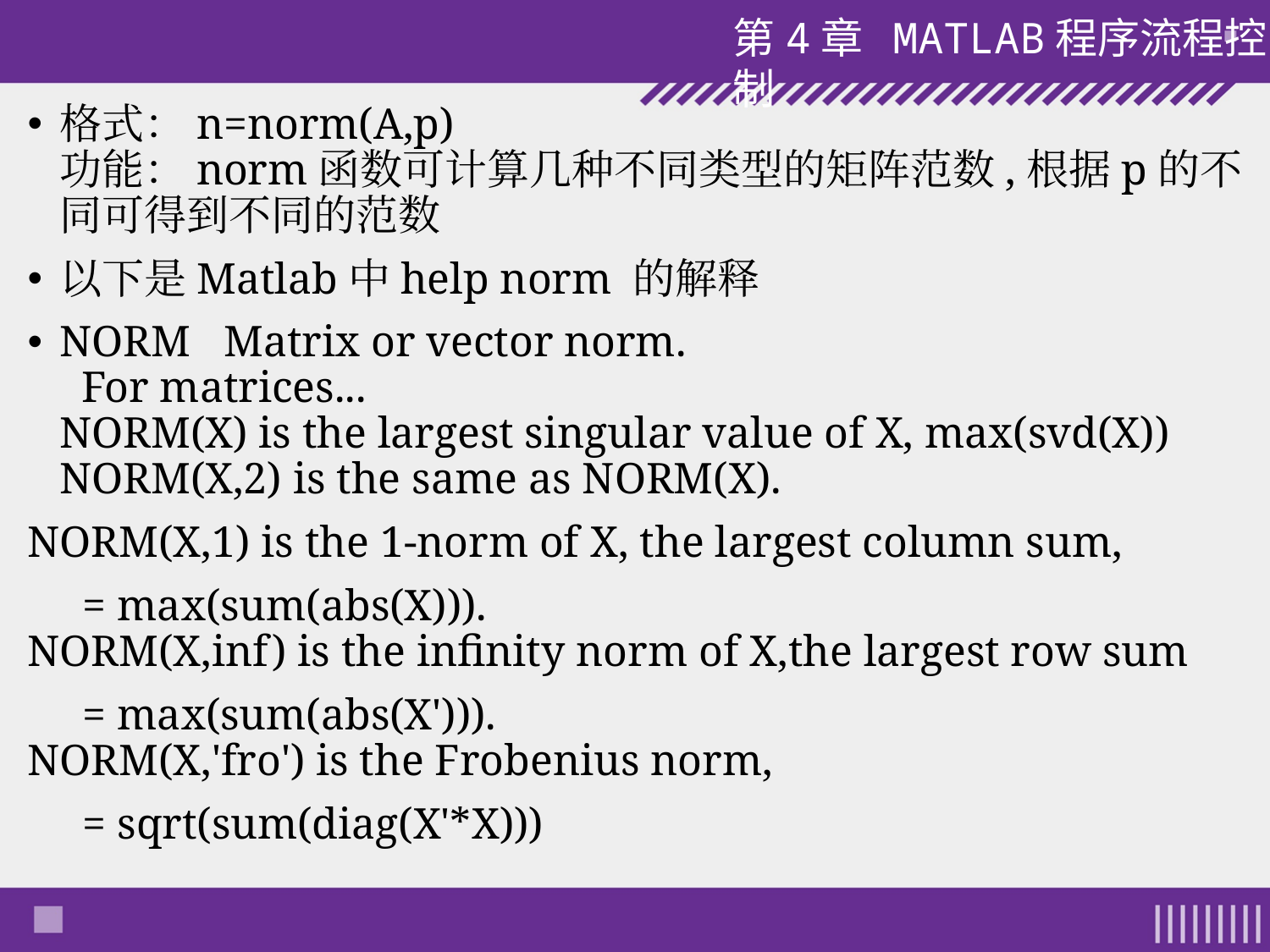

格式：n=norm(A,p)
功能：norm函数可计算几种不同类型的矩阵范数,根据p的不同可得到不同的范数
以下是Matlab中help norm 的解释
NORM   Matrix or vector norm.
  For matrices...
NORM(X) is the largest singular value of X, max(svd(X))
NORM(X,2) is the same as NORM(X).
NORM(X,1) is the 1-norm of X, the largest column sum,
     = max(sum(abs(X))).
NORM(X,inf) is the infinity norm of X,the largest row sum
     = max(sum(abs(X'))).
NORM(X,'fro') is the Frobenius norm,
     = sqrt(sum(diag(X'*X)))